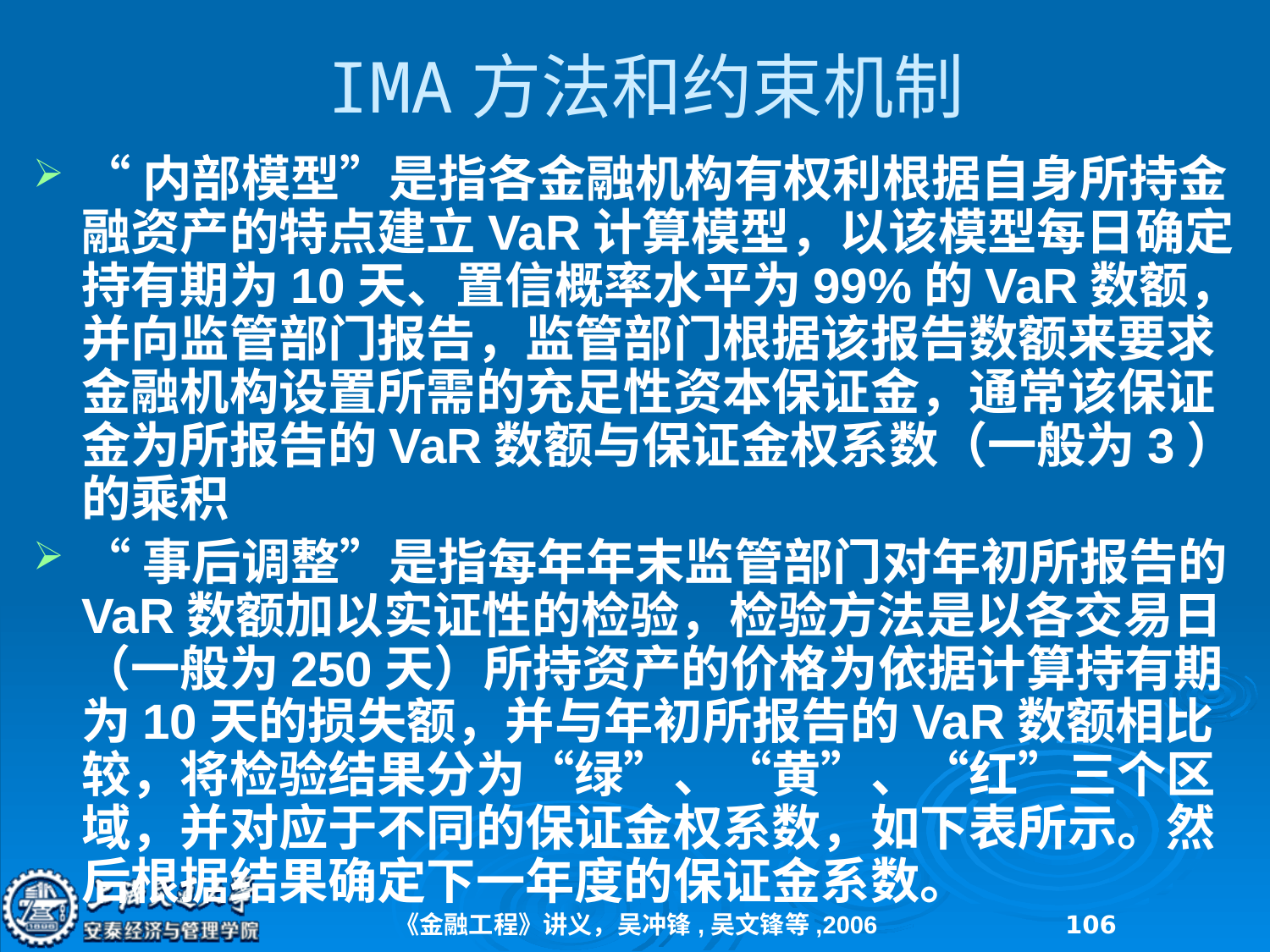

# IMA方法和约束机制
“内部模型”是指各金融机构有权利根据自身所持金融资产的特点建立VaR计算模型，以该模型每日确定持有期为10天、置信概率水平为99%的VaR数额，并向监管部门报告，监管部门根据该报告数额来要求金融机构设置所需的充足性资本保证金，通常该保证金为所报告的VaR数额与保证金权系数（一般为3）的乘积
“事后调整”是指每年年末监管部门对年初所报告的VaR数额加以实证性的检验，检验方法是以各交易日（一般为250天）所持资产的价格为依据计算持有期为10天的损失额，并与年初所报告的VaR数额相比较，将检验结果分为“绿”、“黄”、“红”三个区域，并对应于不同的保证金权系数，如下表所示。然后根据结果确定下一年度的保证金系数。